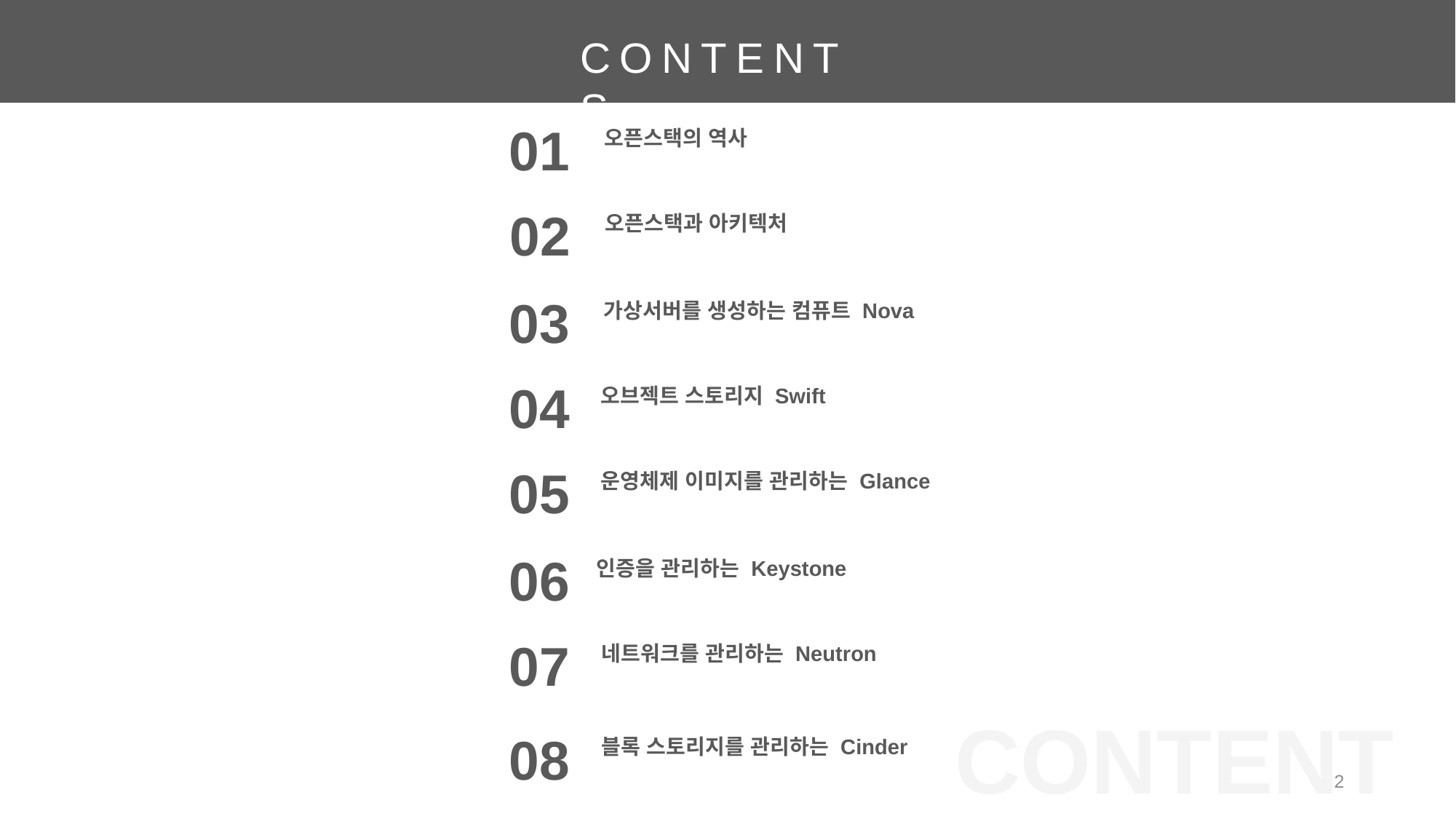

CONTENTS
01
오픈스택의 역사
02
오픈스택과 아키텍처
03
가상서버를 생성하는 컴퓨트 Nova
04
오브젝트 스토리지 Swift
05
운영체제 이미지를 관리하는 Glance
06
인증을 관리하는 Keystone
07
네트워크를 관리하는 Neutron
CONTENTS
08
블록 스토리지를 관리하는 Cinder
2